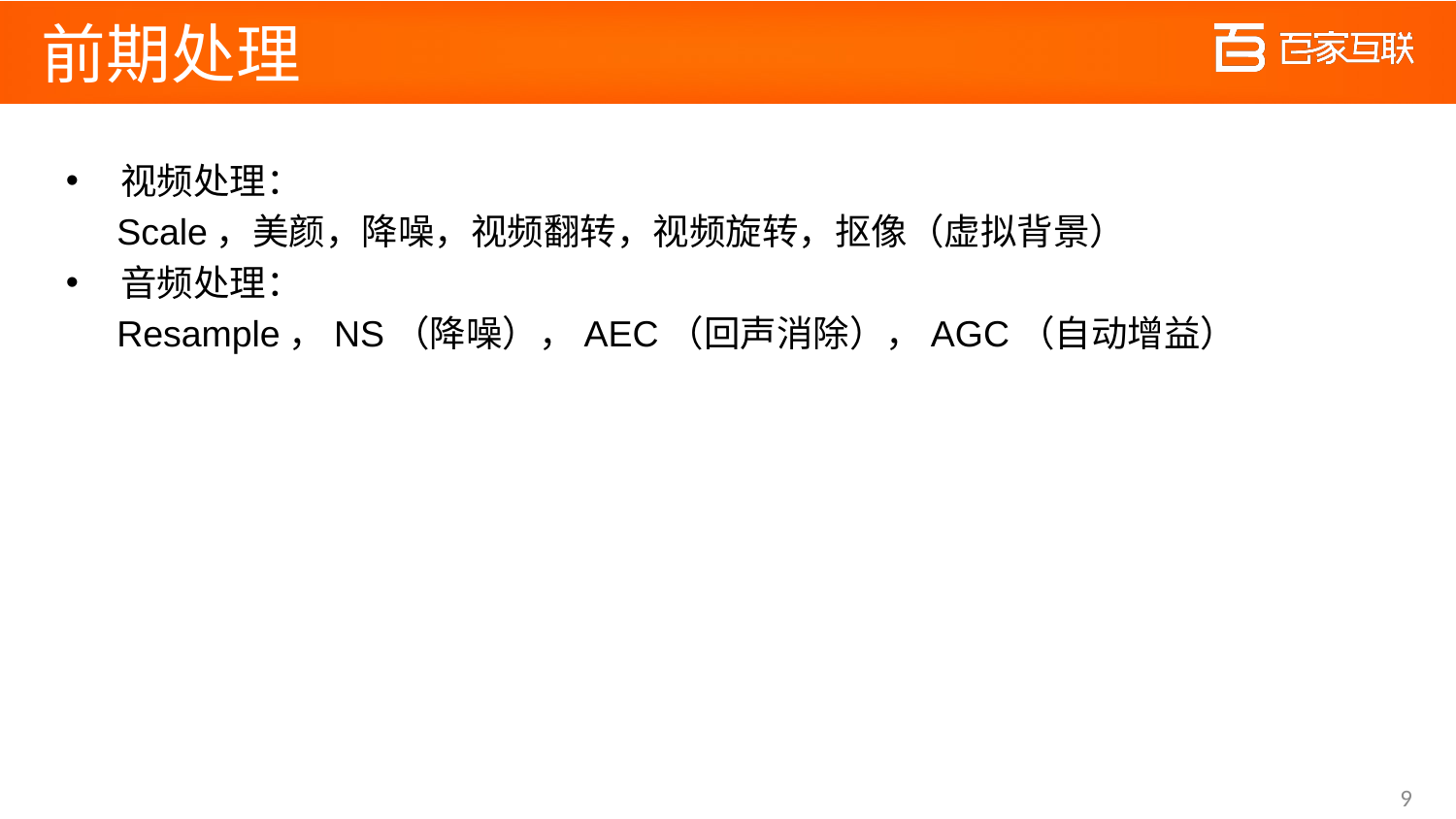

# 前期处理

视频处理：
     Scale，美颜，降噪，视频翻转，视频旋转，抠像（虚拟背景）
音频处理：
     Resample，NS（降噪），AEC（回声消除），AGC（自动增益）

9